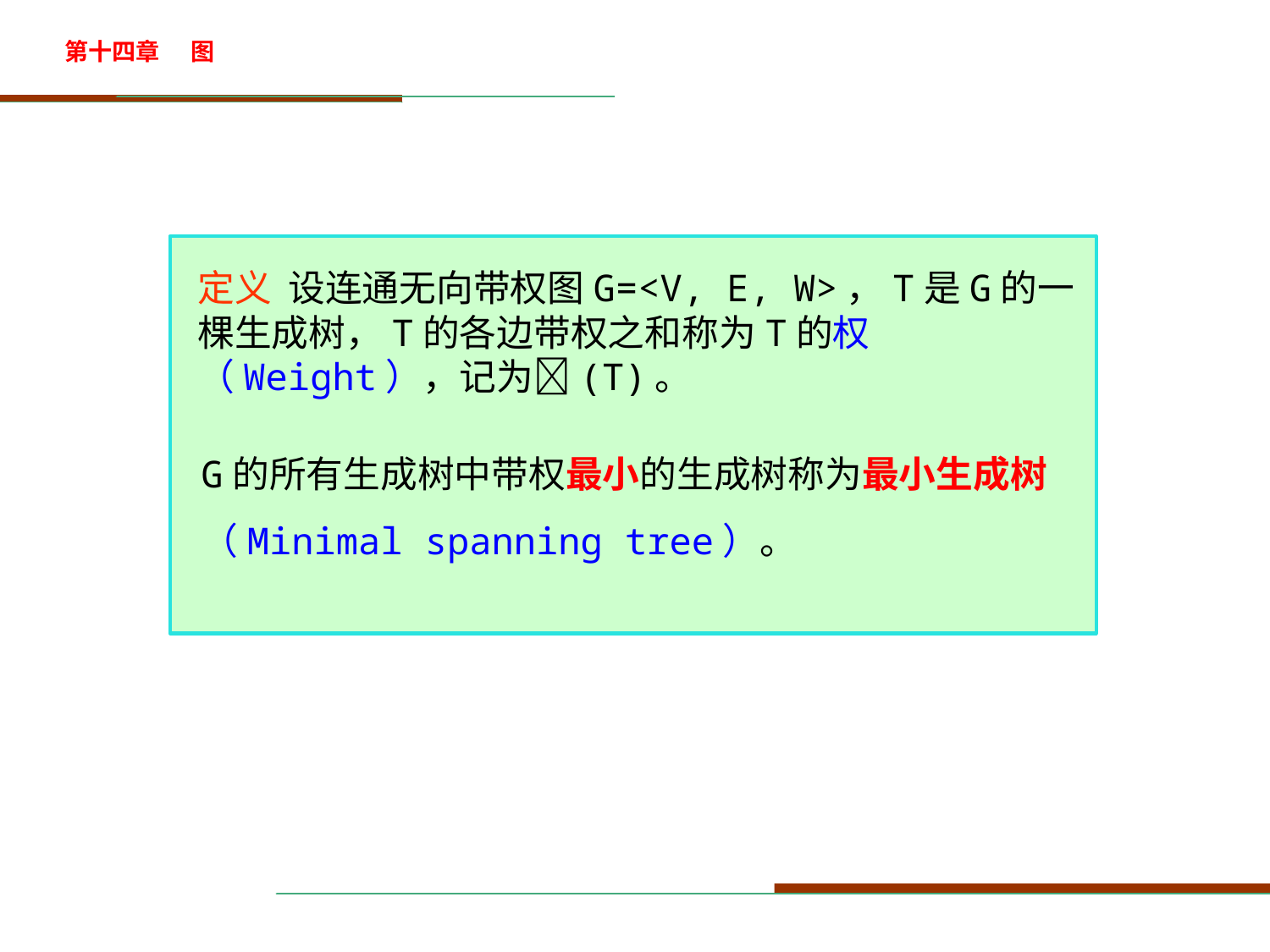

定义  设连通无向带权图G=<V, E, W>，T是G的一棵生成树，T的各边带权之和称为T的权（Weight），记为ω(T)。
G的所有生成树中带权最小的生成树称为最小生成树（Minimal spanning tree）。